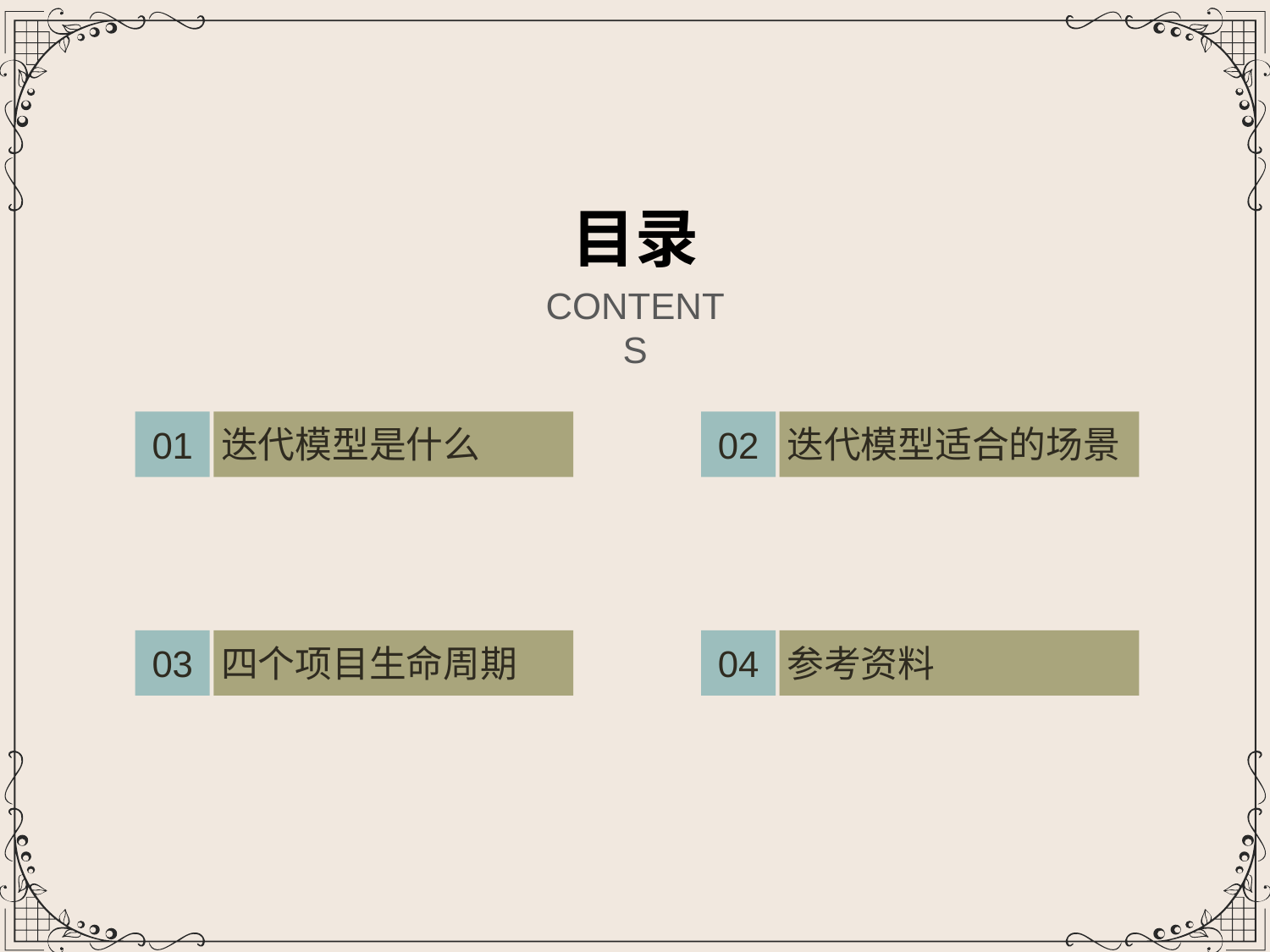

目录
CONTENTS
01
迭代模型是什么
02
迭代模型适合的场景
03
四个项目生命周期
04
参考资料